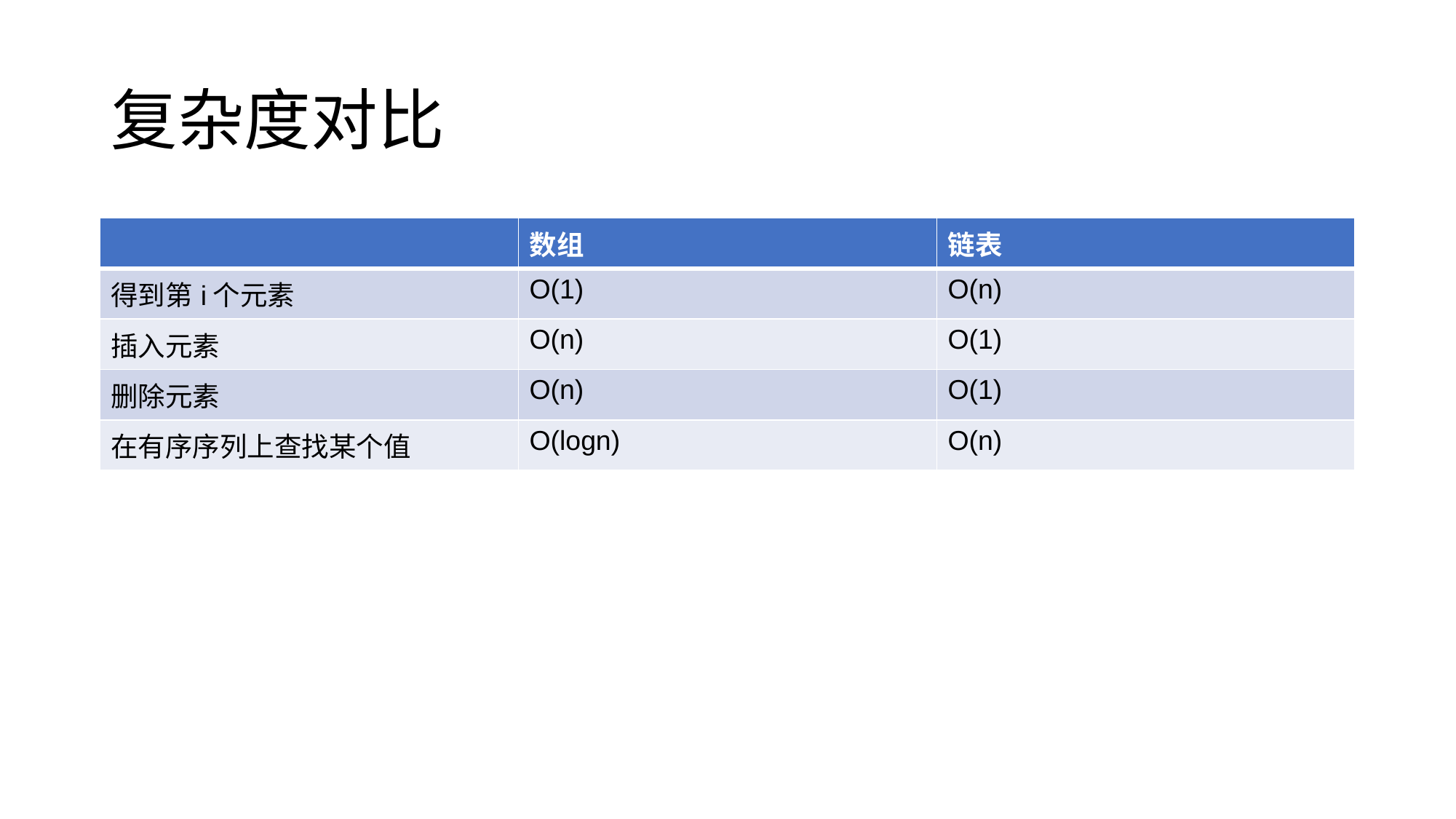

# 复杂度对比
|  | 数组 | 链表 |
| --- | --- | --- |
| 得到第i个元素 | O(1) | O(n) |
| 插入元素 | O(n) | O(1) |
| 删除元素 | O(n) | O(1) |
| 在有序序列上查找某个值 | O(logn) | O(n) |